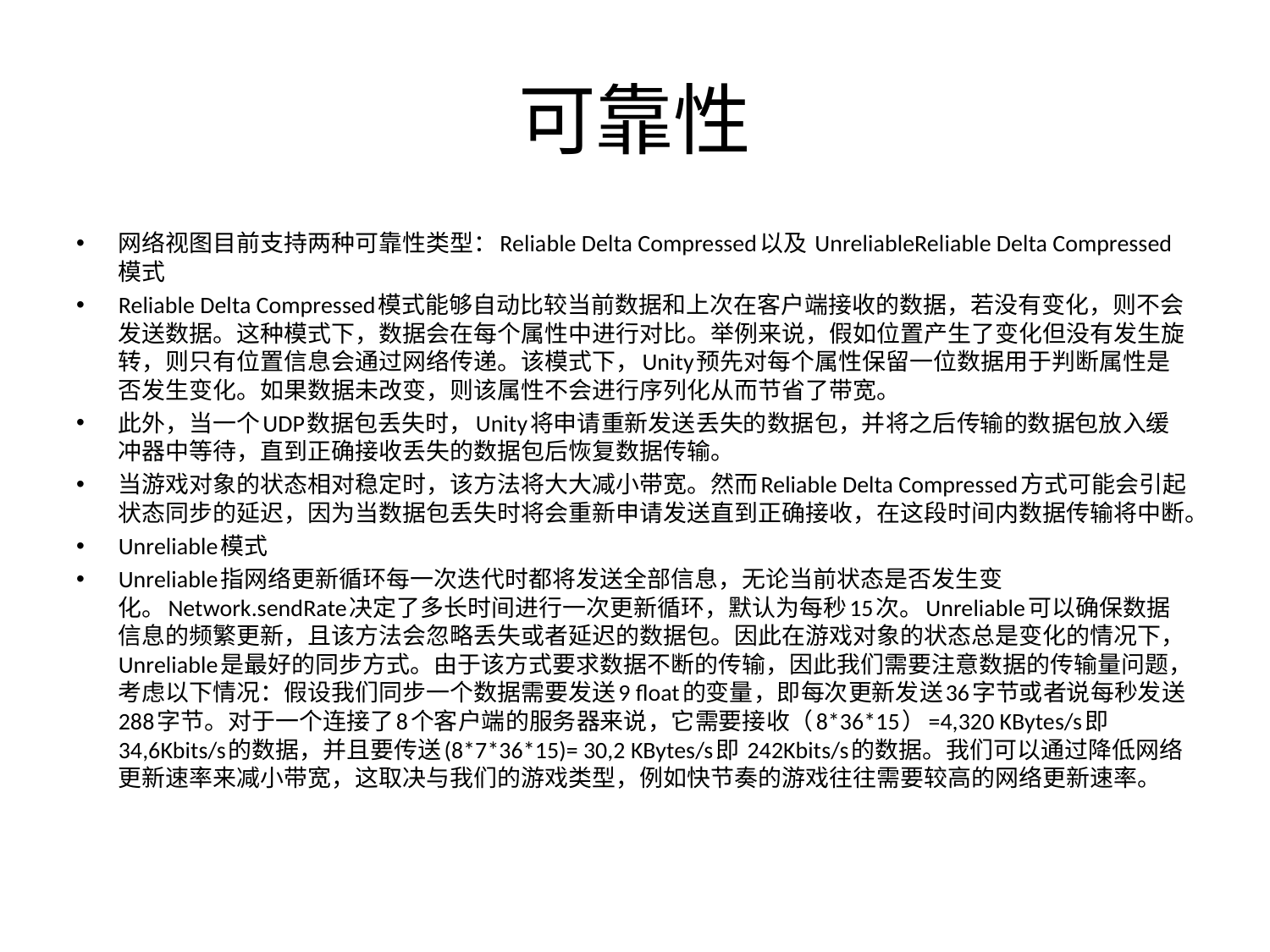

# 可靠性
网络视图目前支持两种可靠性类型：Reliable Delta Compressed以及 UnreliableReliable Delta Compressed模式
Reliable Delta Compressed模式能够自动比较当前数据和上次在客户端接收的数据，若没有变化，则不会发送数据。这种模式下，数据会在每个属性中进行对比。举例来说，假如位置产生了变化但没有发生旋转，则只有位置信息会通过网络传递。该模式下，Unity预先对每个属性保留一位数据用于判断属性是否发生变化。如果数据未改变，则该属性不会进行序列化从而节省了带宽。
此外，当一个UDP数据包丢失时，Unity将申请重新发送丢失的数据包，并将之后传输的数据包放入缓冲器中等待，直到正确接收丢失的数据包后恢复数据传输。
当游戏对象的状态相对稳定时，该方法将大大减小带宽。然而Reliable Delta Compressed方式可能会引起状态同步的延迟，因为当数据包丢失时将会重新申请发送直到正确接收，在这段时间内数据传输将中断。
Unreliable模式
Unreliable指网络更新循环每一次迭代时都将发送全部信息，无论当前状态是否发生变化。Network.sendRate决定了多长时间进行一次更新循环，默认为每秒15次。Unreliable可以确保数据信息的频繁更新，且该方法会忽略丢失或者延迟的数据包。因此在游戏对象的状态总是变化的情况下，Unreliable是最好的同步方式。由于该方式要求数据不断的传输，因此我们需要注意数据的传输量问题，考虑以下情况：假设我们同步一个数据需要发送9 float的变量，即每次更新发送36字节或者说每秒发送288字节。对于一个连接了8个客户端的服务器来说，它需要接收（8*36*15）=4,320 KBytes/s即34,6Kbits/s的数据，并且要传送(8*7*36*15)= 30,2 KBytes/s即 242Kbits/s的数据。我们可以通过降低网络更新速率来减小带宽，这取决与我们的游戏类型，例如快节奏的游戏往往需要较高的网络更新速率。